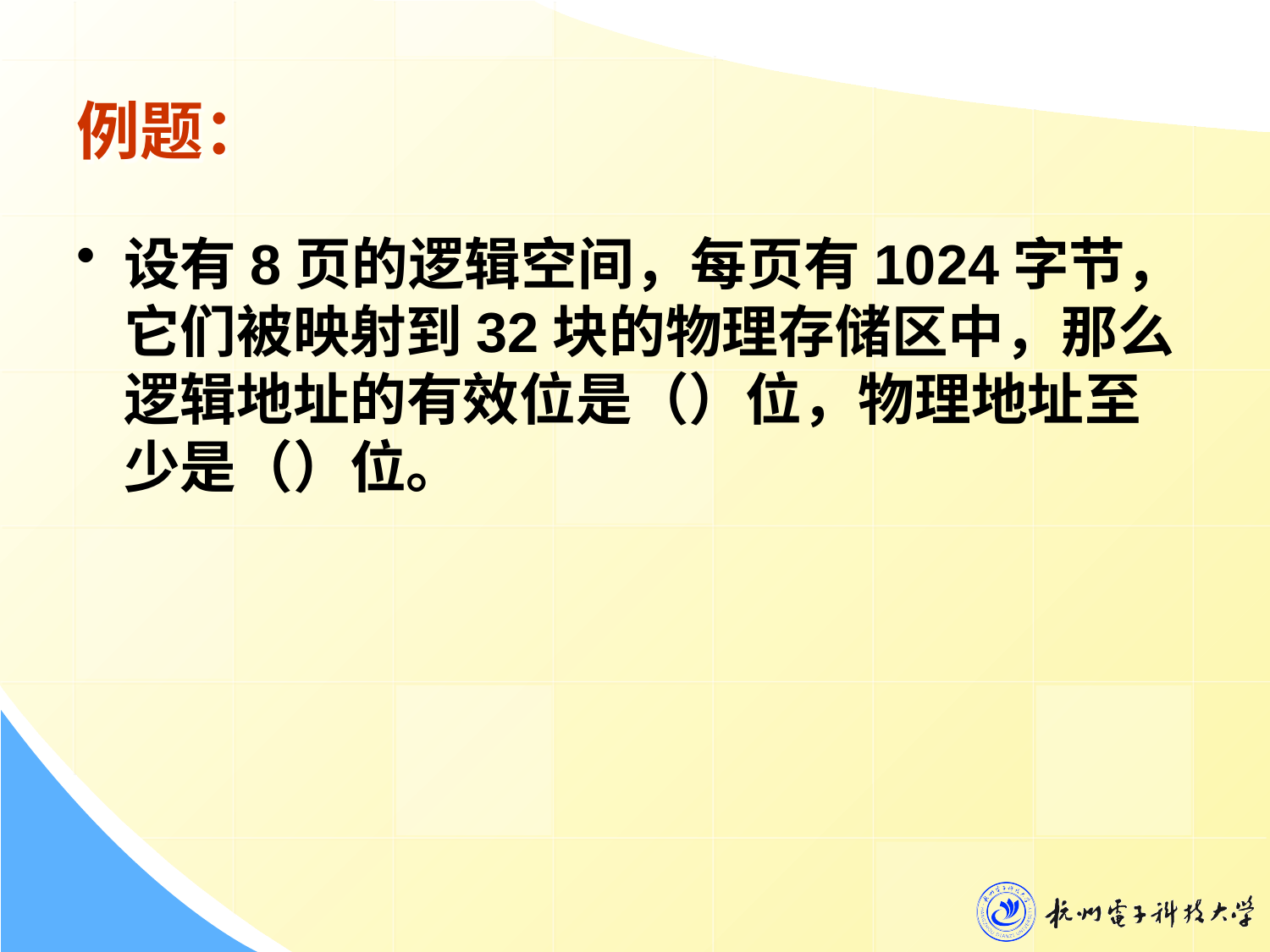

例题：
# 设有8页的逻辑空间，每页有1024字节，它们被映射到32块的物理存储区中，那么逻辑地址的有效位是（）位，物理地址至少是（）位。